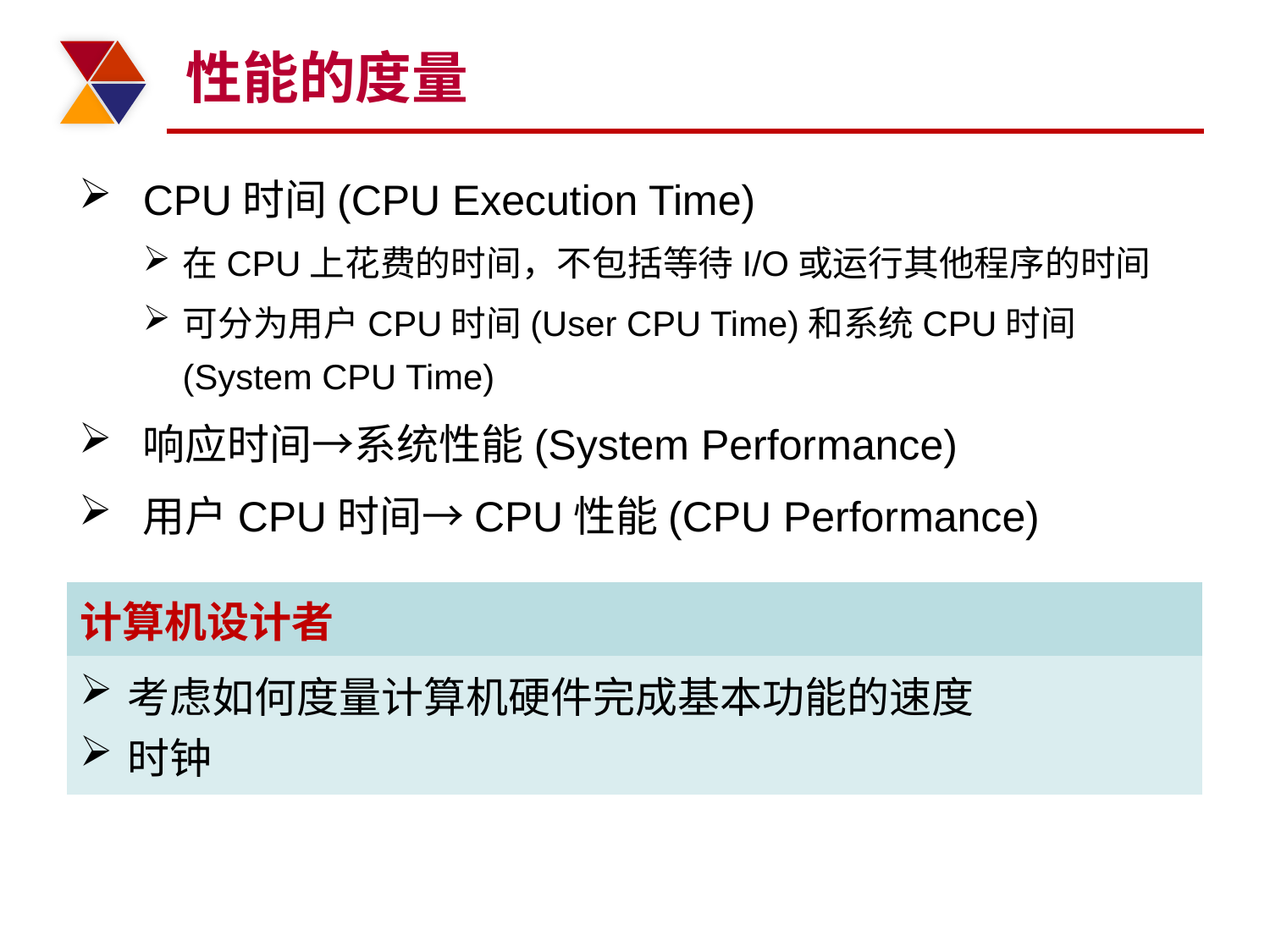

# 性能的度量
CPU时间(CPU Execution Time)
在CPU上花费的时间，不包括等待I/O或运行其他程序的时间
可分为用户CPU时间(User CPU Time)和系统CPU时间(System CPU Time)
响应时间→系统性能(System Performance)
用户CPU时间→CPU性能(CPU Performance)

| 计算机设计者 |
| --- |
| 考虑如何度量计算机硬件完成基本功能的速度 时钟 |